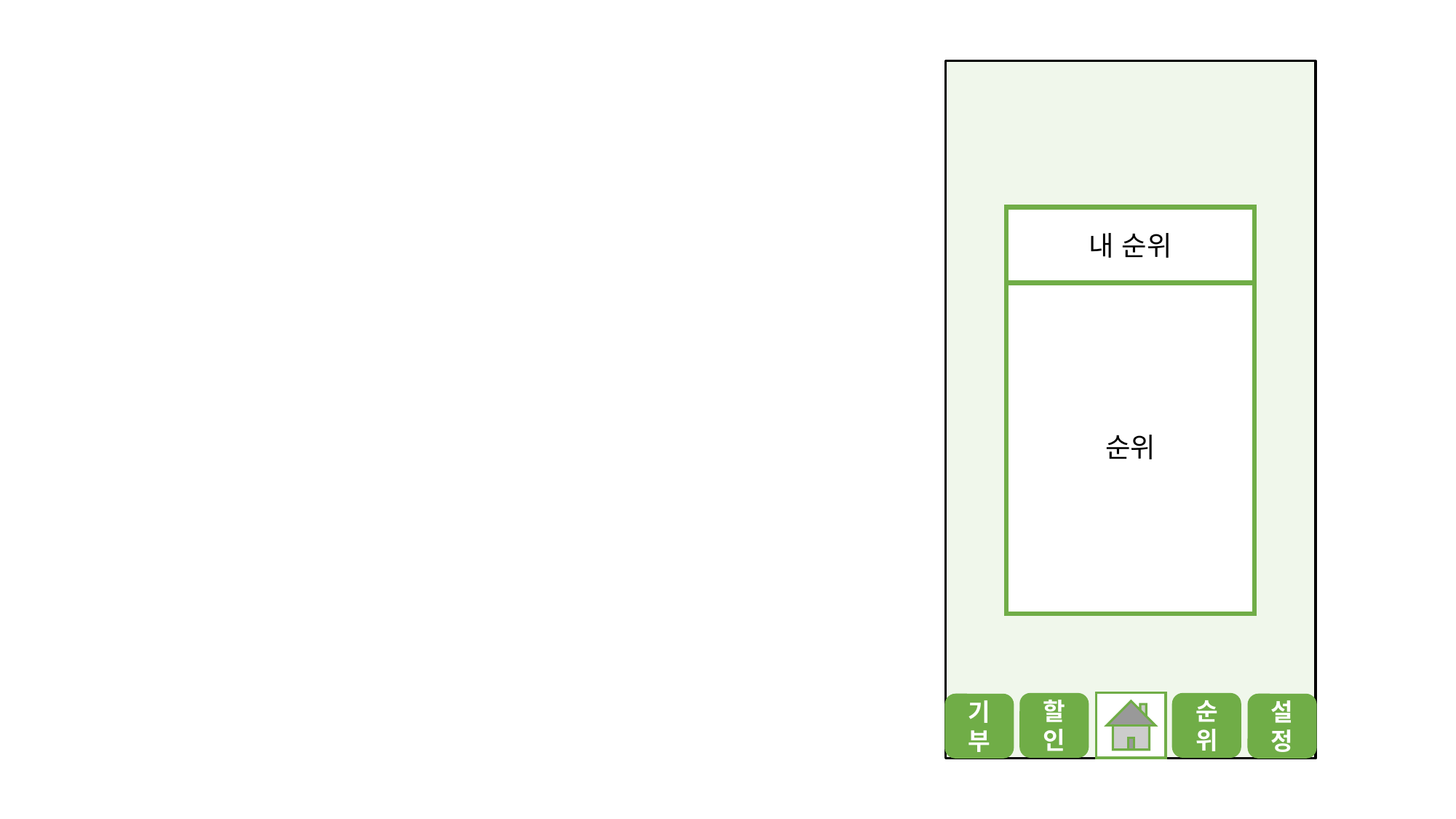

내 순위
순위
할인
순위

기부
설정